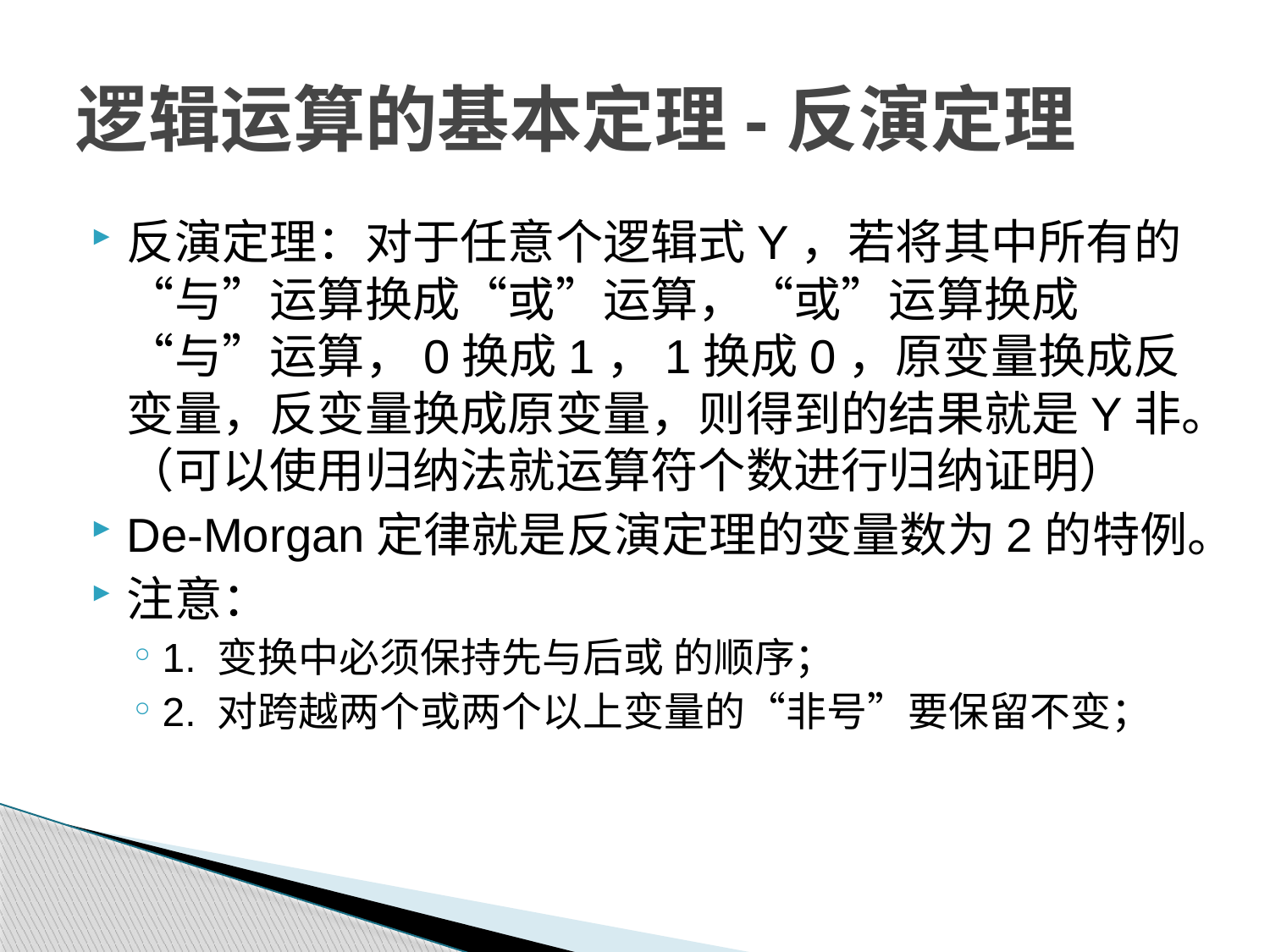

# 逻辑运算的基本定理-反演定理
反演定理：对于任意个逻辑式Y，若将其中所有的“与”运算换成“或”运算，“或”运算换成“与”运算，0换成1，1换成0，原变量换成反变量，反变量换成原变量，则得到的结果就是Y非。（可以使用归纳法就运算符个数进行归纳证明）
De-Morgan定律就是反演定理的变量数为2的特例。
注意：
1. 变换中必须保持先与后或 的顺序；
2. 对跨越两个或两个以上变量的“非号”要保留不变；